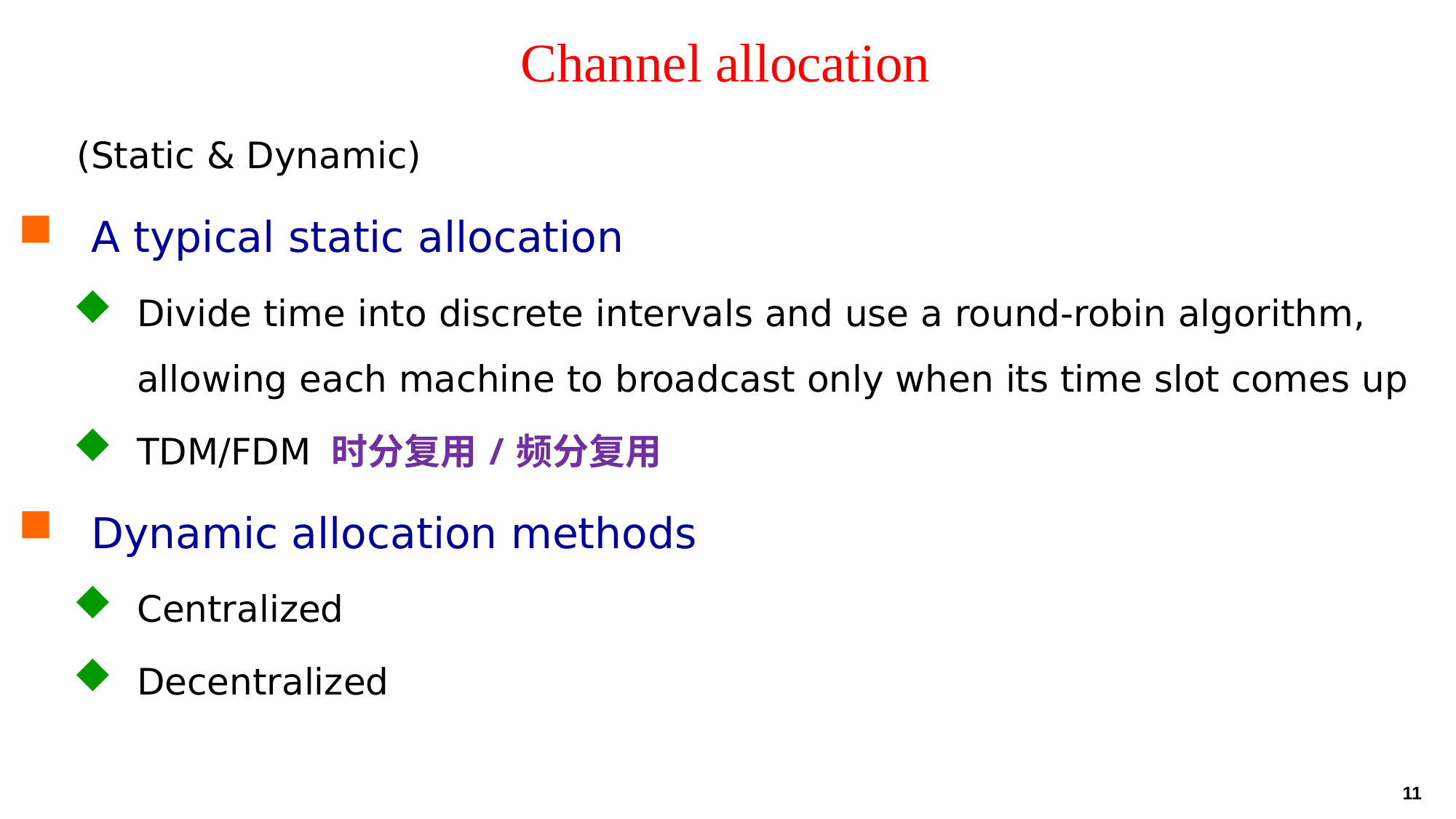

# Channel allocation
     (Static & Dynamic)
A typical static allocation
Divide time into discrete intervals and use a round-robin algorithm, allowing each machine to broadcast only when its time slot comes up
TDM/FDM 时分复用/频分复用
Dynamic allocation methods
Centralized
Decentralized